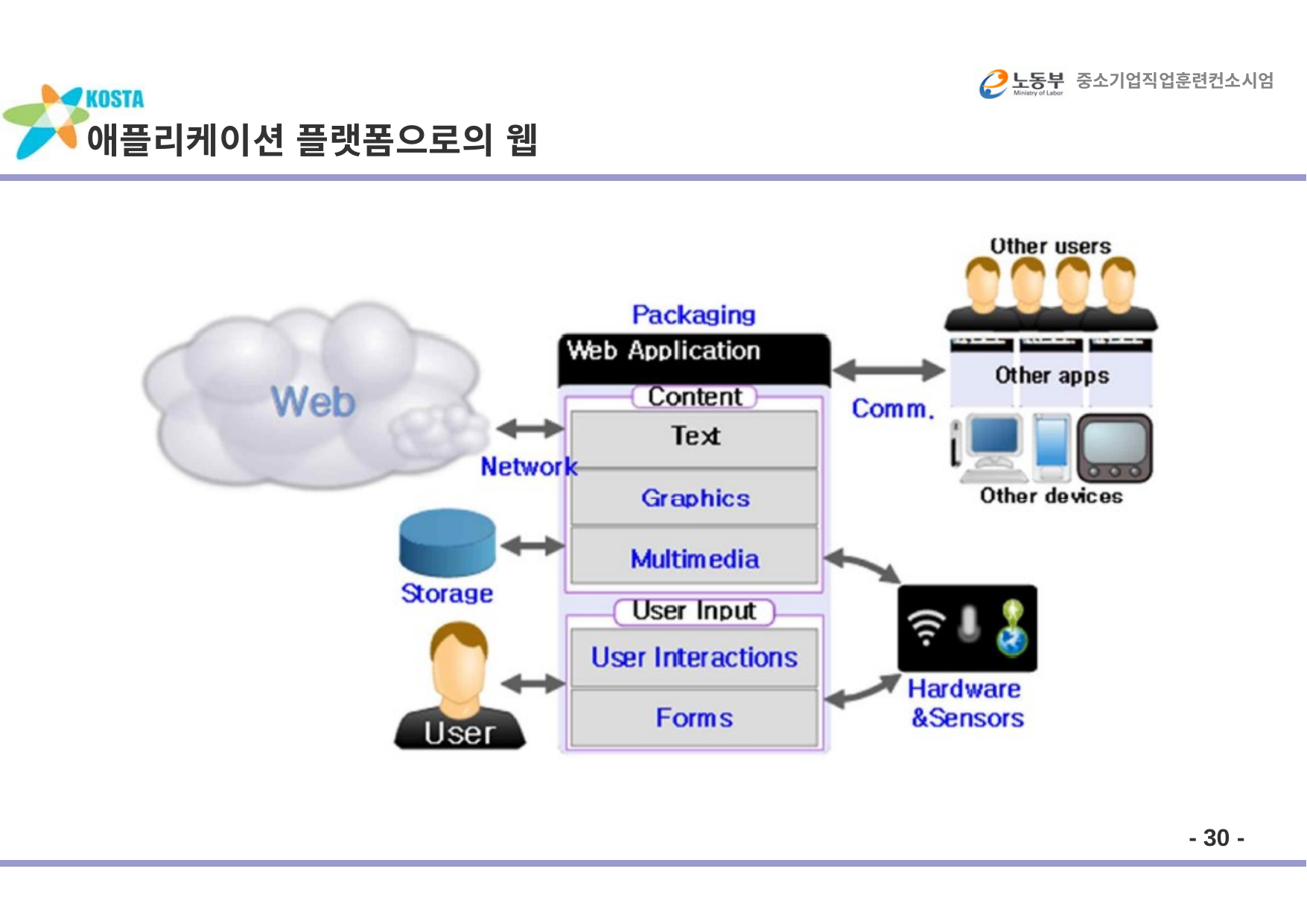

중소기업직업훈련컨소시엄
# 애플리케이션 플랫폼으로의 웹

- 30 -